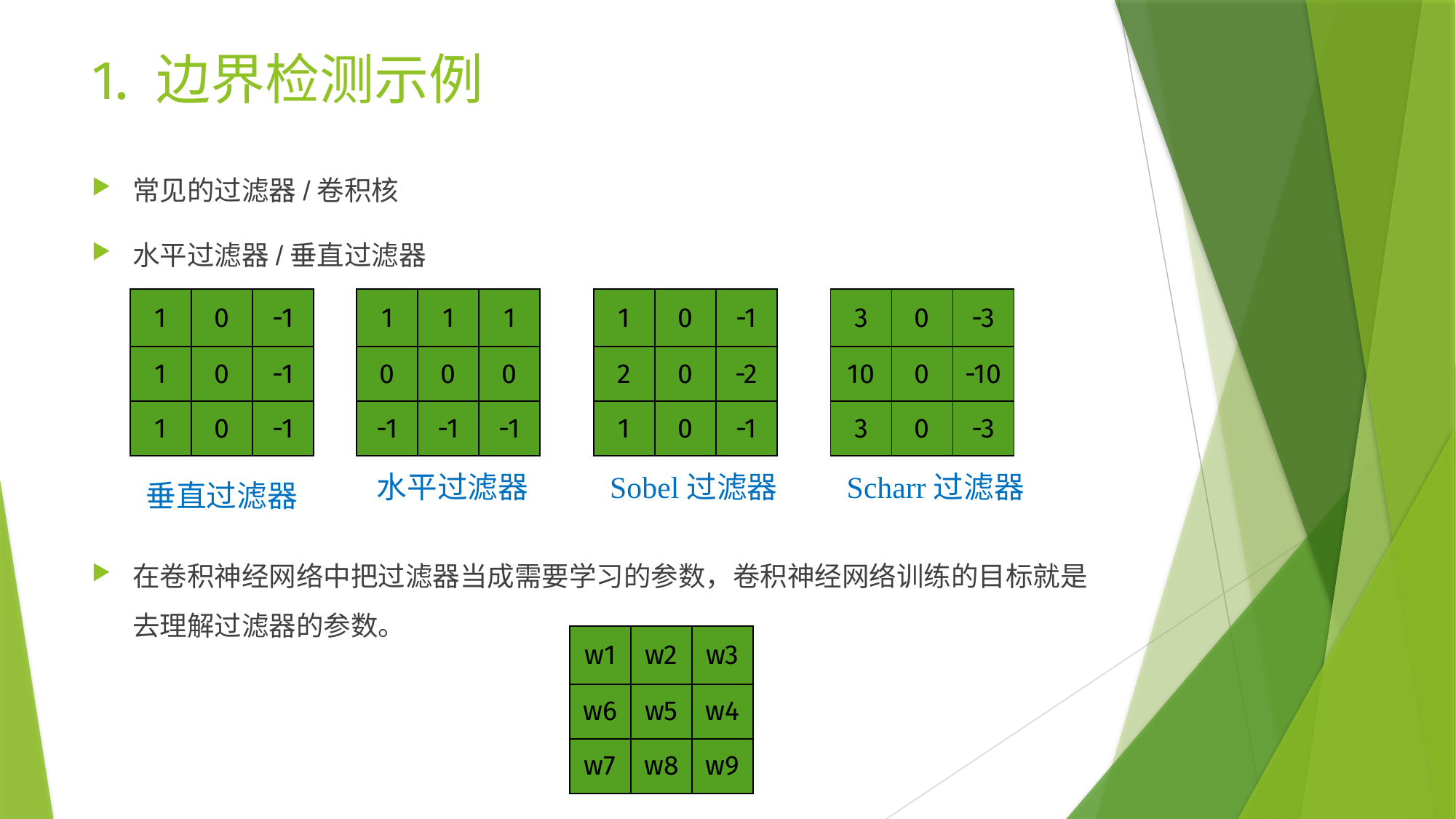

# 1. 边界检测示例
常见的过滤器/卷积核
水平过滤器/垂直过滤器

在卷积神经网络中把过滤器当成需要学习的参数，卷积神经网络训练的目标就是去理解过滤器的参数。
| 1 | 0 | -1 |
| --- | --- | --- |
| 1 | 0 | -1 |
| 1 | 0 | -1 |
| 1 | 1 | 1 |
| --- | --- | --- |
| 0 | 0 | 0 |
| -1 | -1 | -1 |
| 1 | 0 | -1 |
| --- | --- | --- |
| 2 | 0 | -2 |
| 1 | 0 | -1 |
| 3 | 0 | -3 |
| --- | --- | --- |
| 10 | 0 | -10 |
| 3 | 0 | -3 |
水平过滤器
Sobel过滤器
Scharr过滤器
垂直过滤器
| w1 | w2 | w3 |
| --- | --- | --- |
| w6 | w5 | w4 |
| w7 | w8 | w9 |